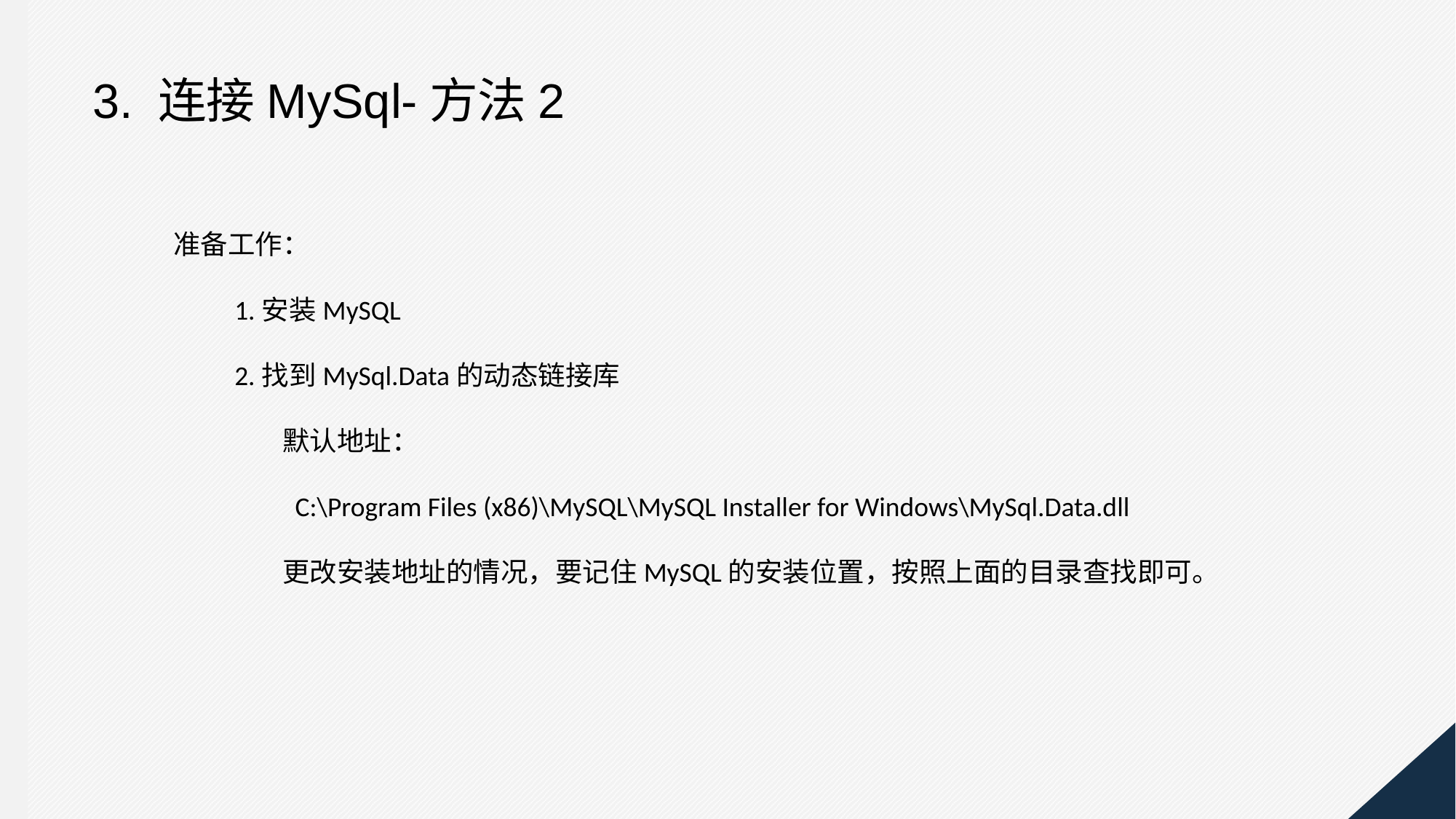

3. 连接MySql-方法2
准备工作：

　　1.安装MySQL

　　2.找到MySql.Data的动态链接库

　　　　默认地址：

　　　　 C:\Program Files (x86)\MySQL\MySQL Installer for Windows\MySql.Data.dll

　　　　更改安装地址的情况，要记住MySQL的安装位置，按照上面的目录查找即可。
17